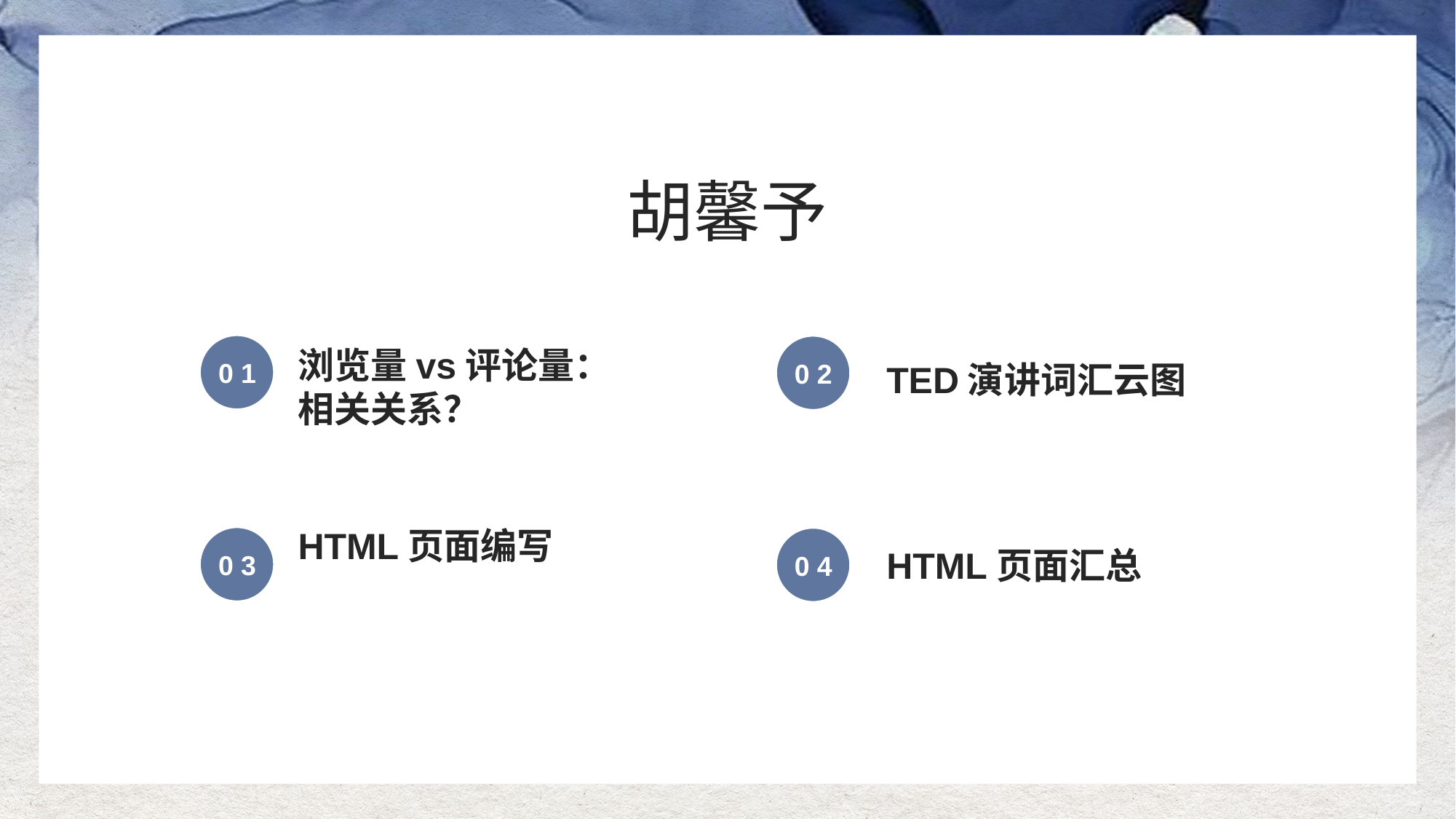

胡馨予
浏览量vs评论量：相关关系？

0 1
0 2
TED演讲词汇云图
HTML页面编写

0 3
HTML页面汇总
0 4